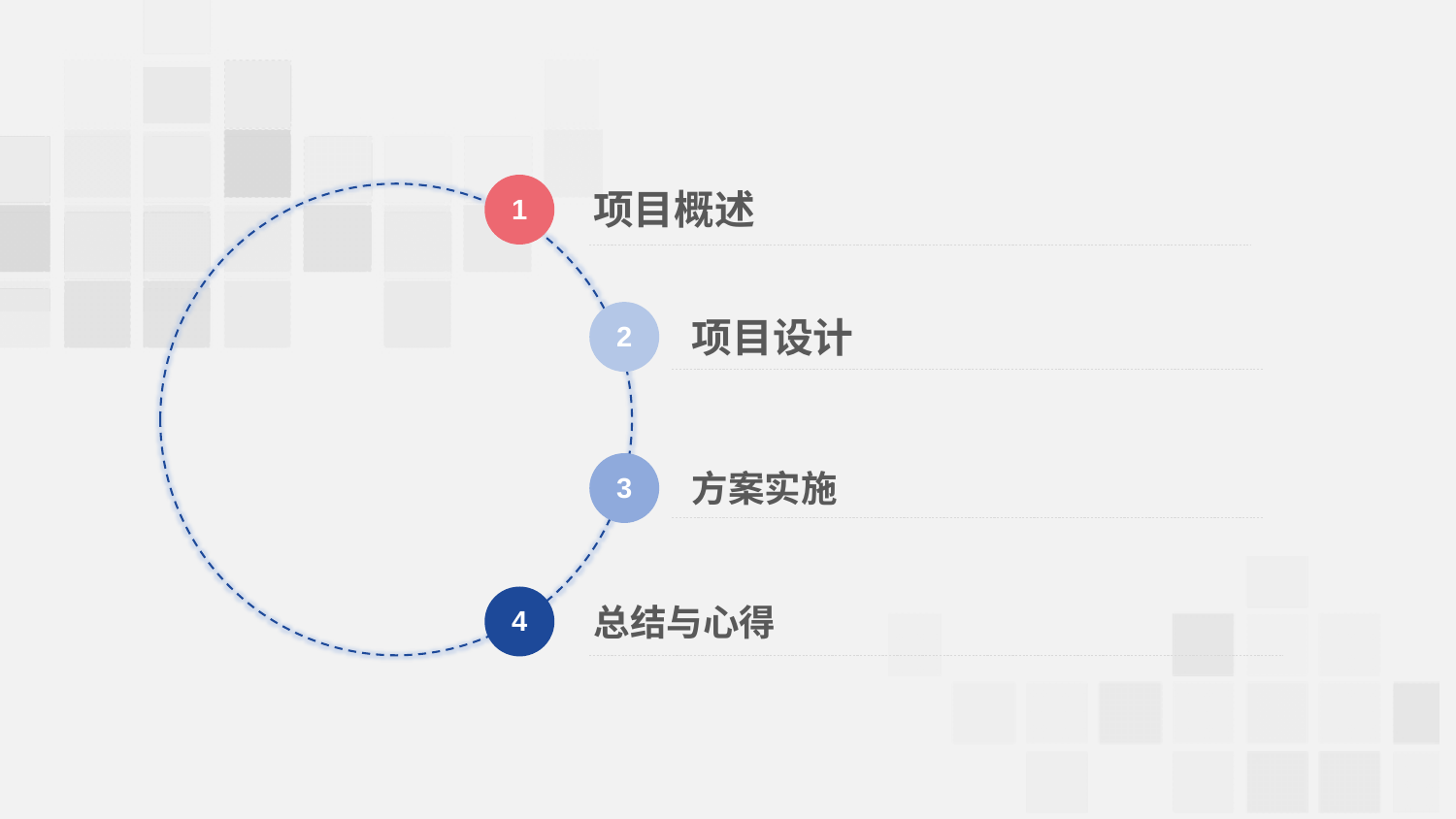

1
项目概述

2
项目设计
3
方案实施
4
总结与心得